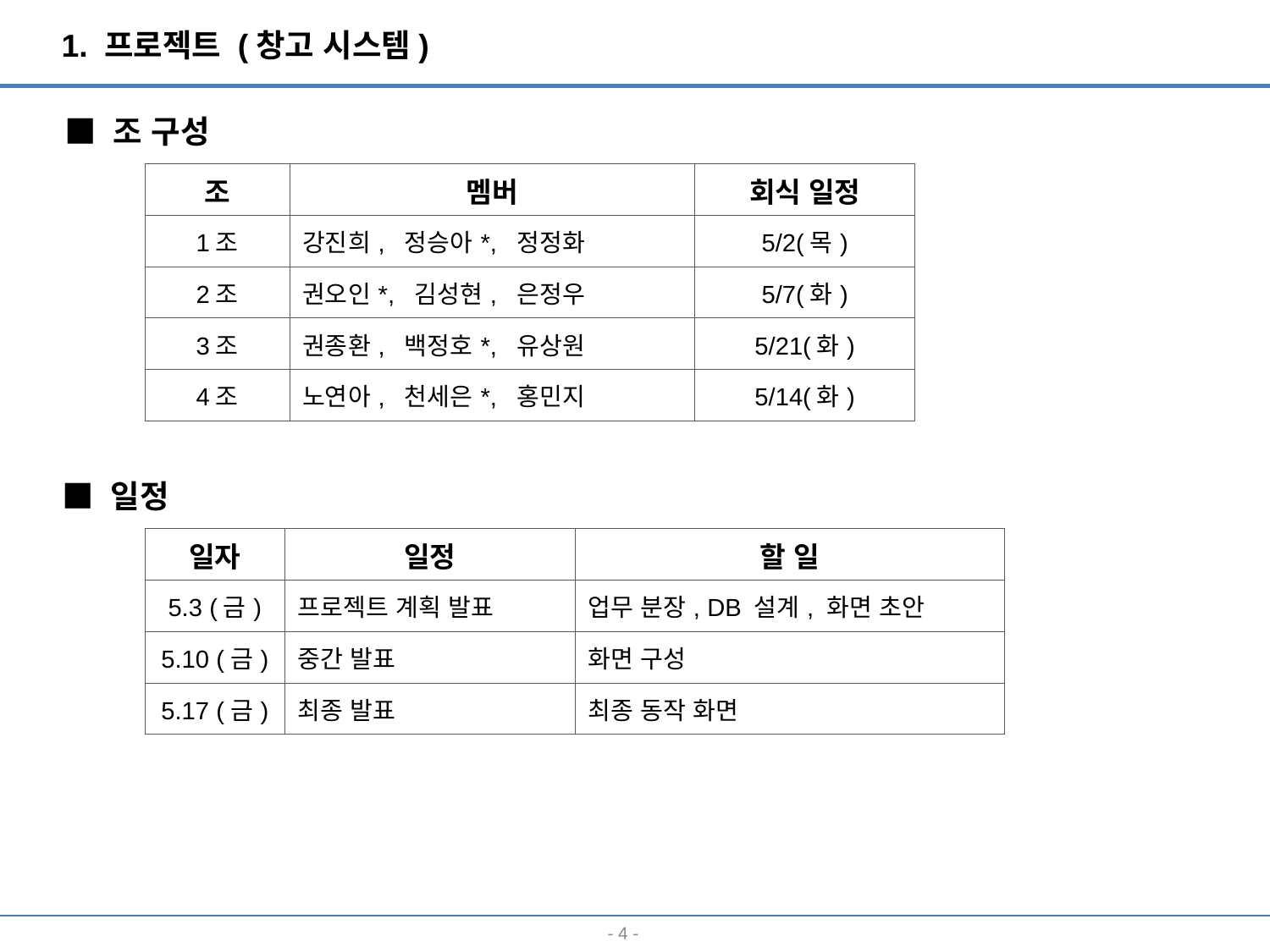

1. 프로젝트 (창고 시스템)
■ 조 구성
| 조 | 멤버 | 회식 일정 |
| --- | --- | --- |
| 1조 | 강진희, 정승아\*, 정정화 | 5/2(목) |
| 2조 | 권오인\*, 김성현, 은정우 | 5/7(화) |
| 3조 | 권종환, 백정호\*, 유상원 | 5/21(화) |
| 4조 | 노연아, 천세은\*, 홍민지 | 5/14(화) |
■ 일정
| 일자 | 일정 | 할 일 |
| --- | --- | --- |
| 5.3 (금) | 프로젝트 계획 발표 | 업무 분장, DB 설계, 화면 초안 |
| 5.10 (금) | 중간 발표 | 화면 구성 |
| 5.17 (금) | 최종 발표 | 최종 동작 화면 |
- 4 -